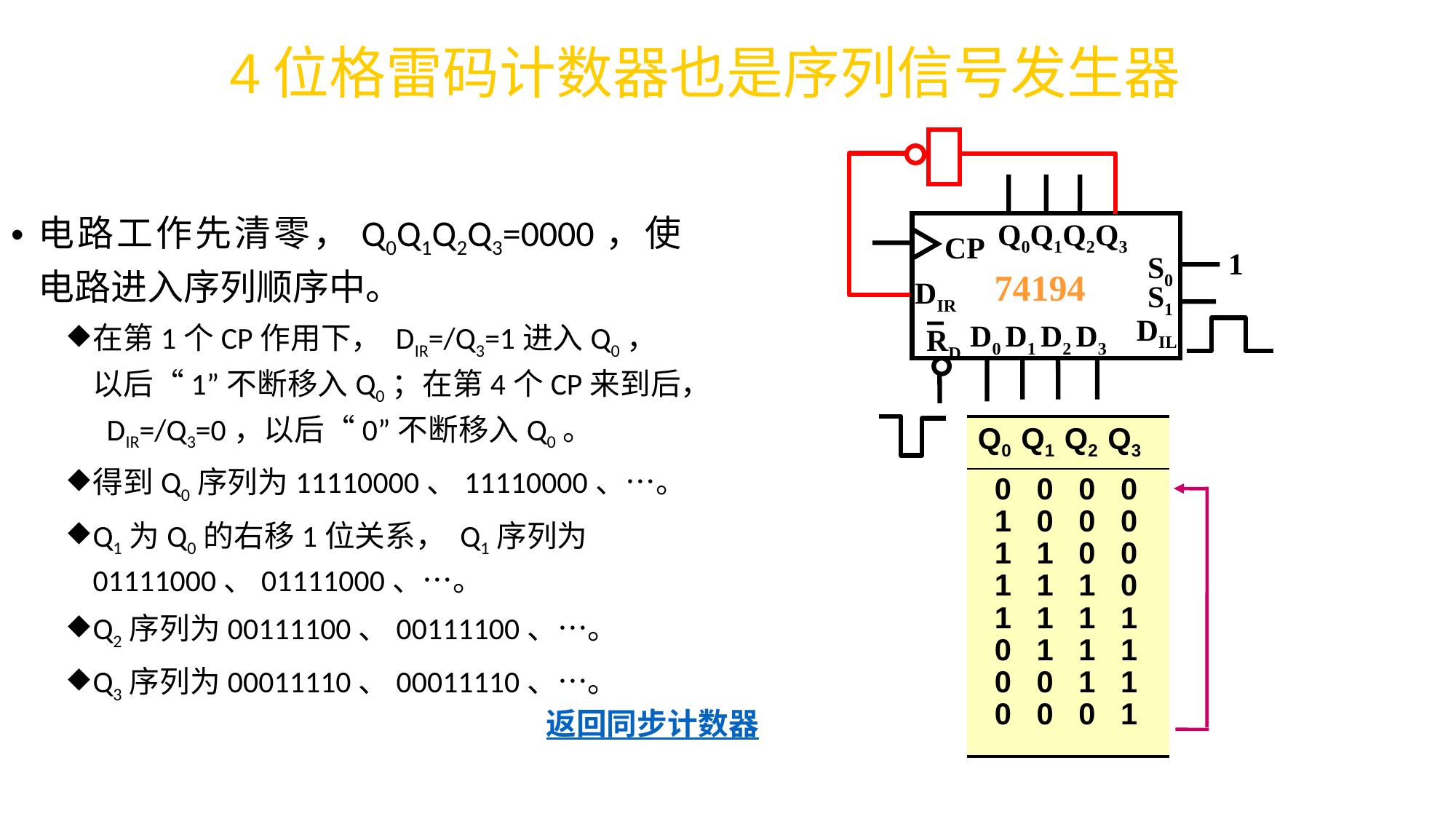

4位格雷码计数器也是序列信号发生器

电路工作先清零，Q0Q1Q2Q3=0000，使电路进入序列顺序中。
在第1个CP作用下， DIR=/Q3=1进入Q0，以后“1”不断移入Q0；在第4个CP来到后， DIR=/Q3=0，以后“0”不断移入Q0。
得到Q0序列为11110000、11110000、…。
Q1为Q0的右移1位关系， Q1序列为01111000、01111000、…。
Q2序列为00111100、00111100、…。
Q3序列为00011110、00011110、…。
Q0Q1Q2Q3

CP

1

S0
74194

DIR
S1

DIL
D0 D1 D2 D3
RD

| Q0 Q1 Q2 Q3 |
| --- |
| 0 0 0 0 1 0 0 0 1 1 0 0 1 1 1 0 1 1 1 1 0 1 1 1 0 0 1 1 0 0 0 1 |

返回同步计数器